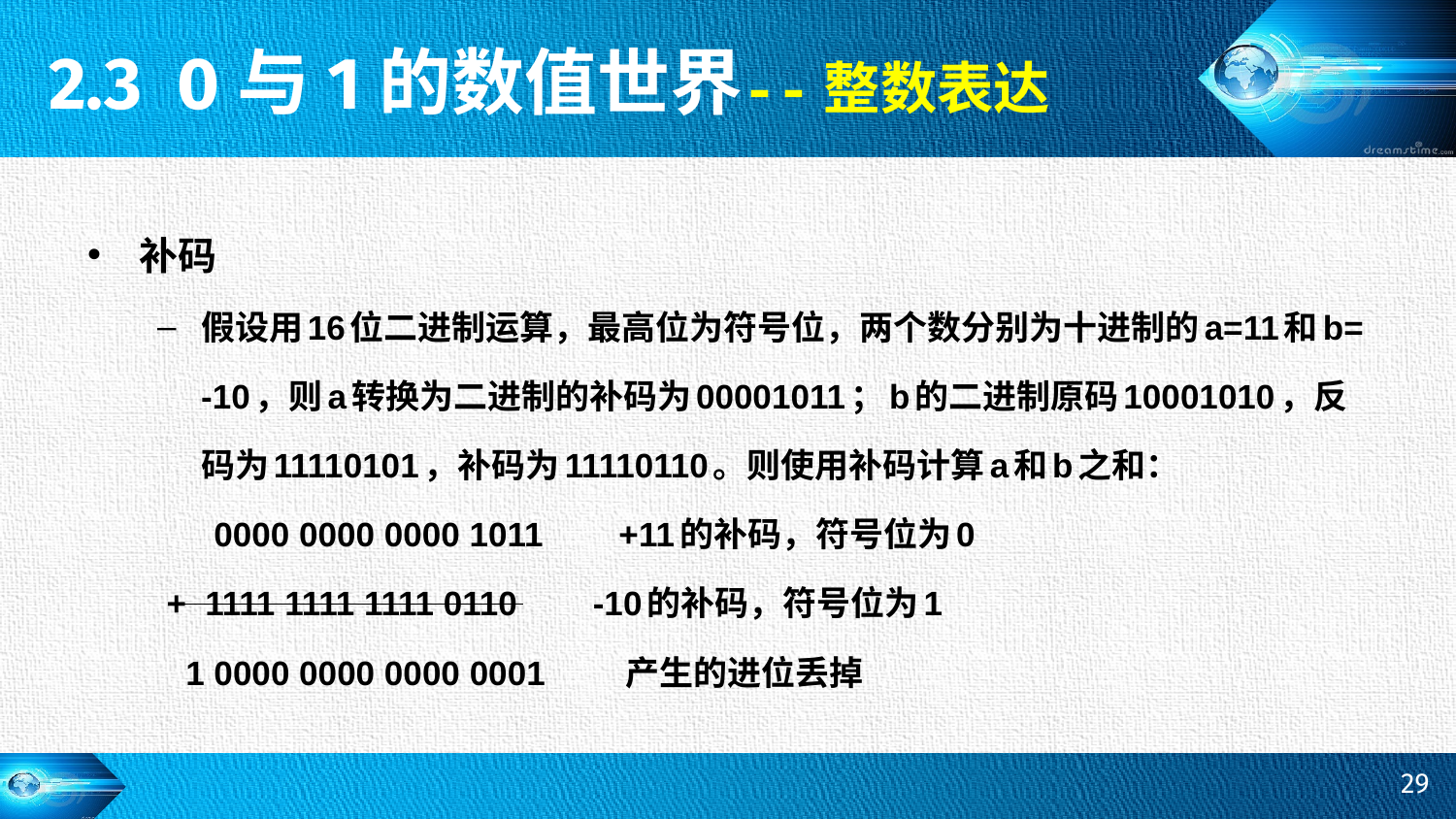

2.3  0与1的数值世界
--整数表达
补码
假设用16位二进制运算，最高位为符号位，两个数分别为十进制的a=11和b= -10，则a转换为二进制的补码为00001011；b的二进制原码10001010，反码为11110101，补码为11110110。则使用补码计算a和b之和：
      0000 0000 0000 1011        +11的补码，符号位为0
 +  1111 1111 1111 0110        -10的补码，符号位为1
   1 0000 0000 0000 0001        产生的进位丢掉

29